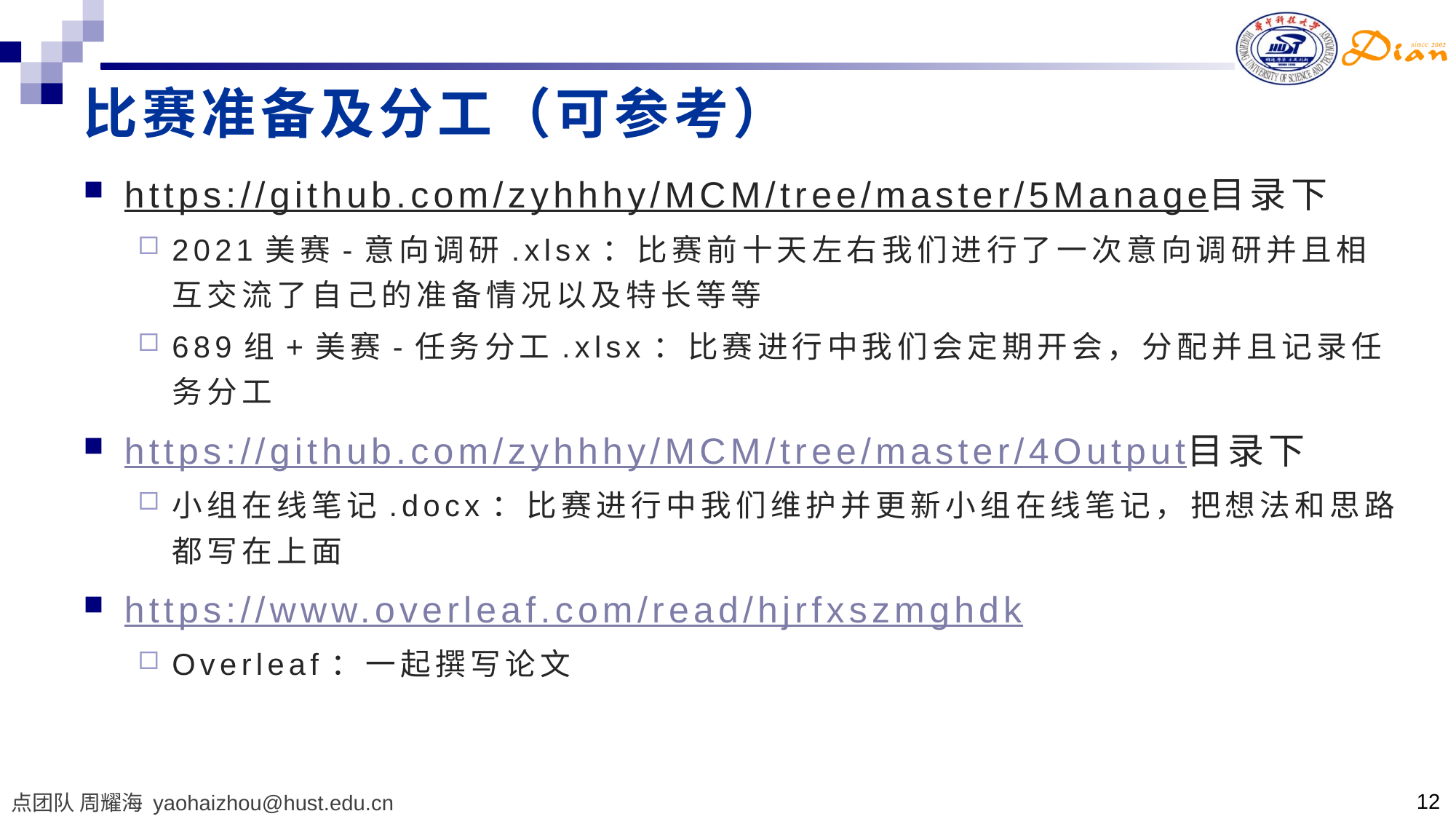

# 比赛准备及分工（可参考）
https://github.com/zyhhhy/MCM/tree/master/5Manage目录下
2021美赛-意向调研.xlsx：比赛前十天左右我们进行了一次意向调研并且相互交流了自己的准备情况以及特长等等
689组+美赛-任务分工.xlsx：比赛进行中我们会定期开会，分配并且记录任务分工
https://github.com/zyhhhy/MCM/tree/master/4Output目录下
小组在线笔记.docx：比赛进行中我们维护并更新小组在线笔记，把想法和思路都写在上面
https://www.overleaf.com/read/hjrfxszmghdk
Overleaf：一起撰写论文
12
点团队 周耀海 yaohaizhou@hust.edu.cn